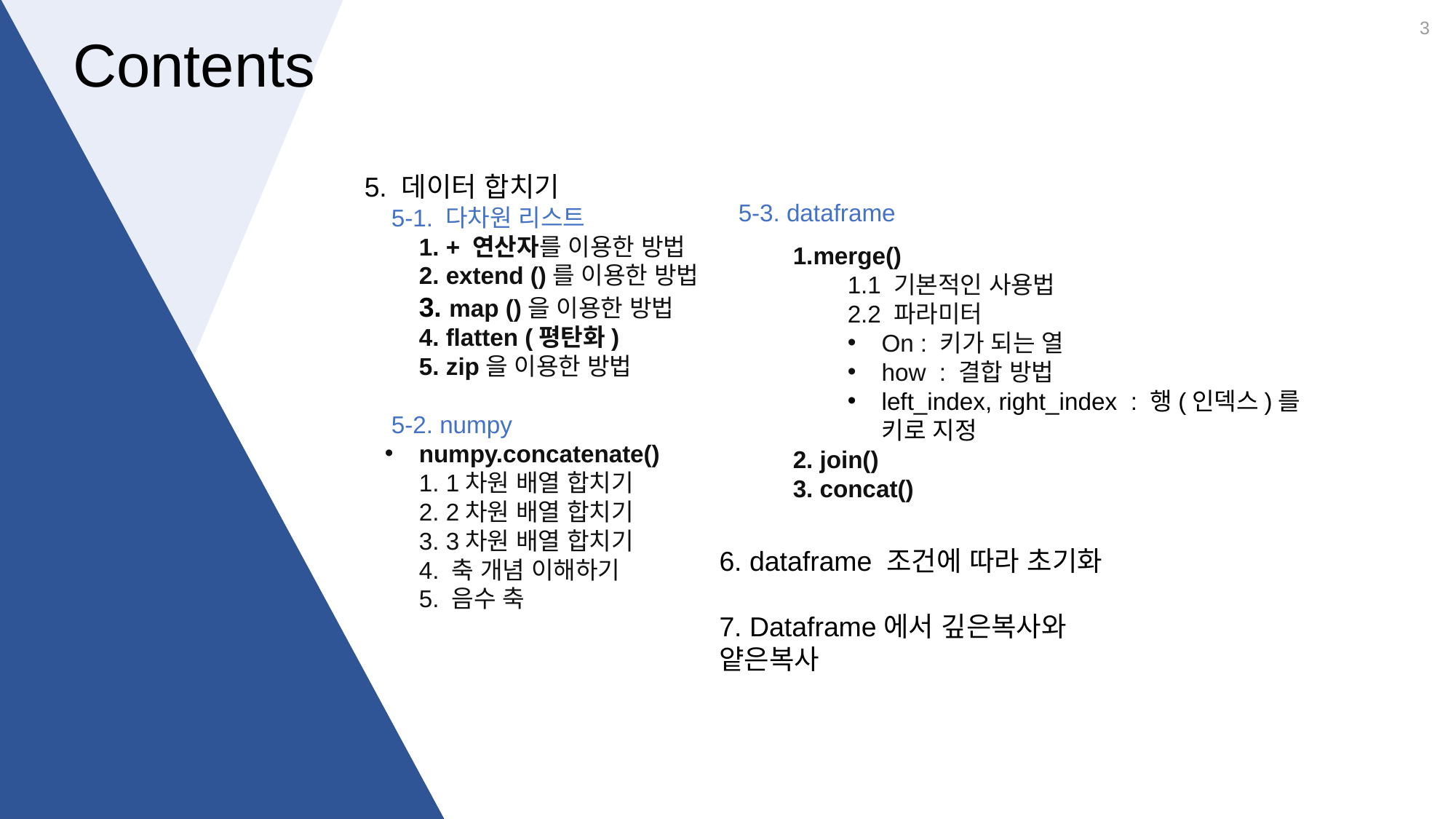

3

5. 데이터 합치기
    5-1. 다차원 리스트
1. + 연산자를 이용한 방법
2. extend ()를 이용한 방법
3. map ()을 이용한 방법
4. flatten (평탄화)
5. zip을 이용한 방법

    5-2. numpy
numpy.concatenate()
1. 1차원 배열 합치기
2. 2차원 배열 합치기
3. 3차원 배열 합치기
4. 축 개념 이해하기
5. 음수 축

5-3. dataframe
1.merge()
1.1 기본적인 사용법
2.2 파라미터
On : 키가 되는 열
how  : 결합 방법
left_index, right_index  : 행(인덱스)를 키로 지정
2. join()
3. concat()
6. dataframe 조건에 따라 초기화

7. Dataframe에서 깊은복사와 얕은복사